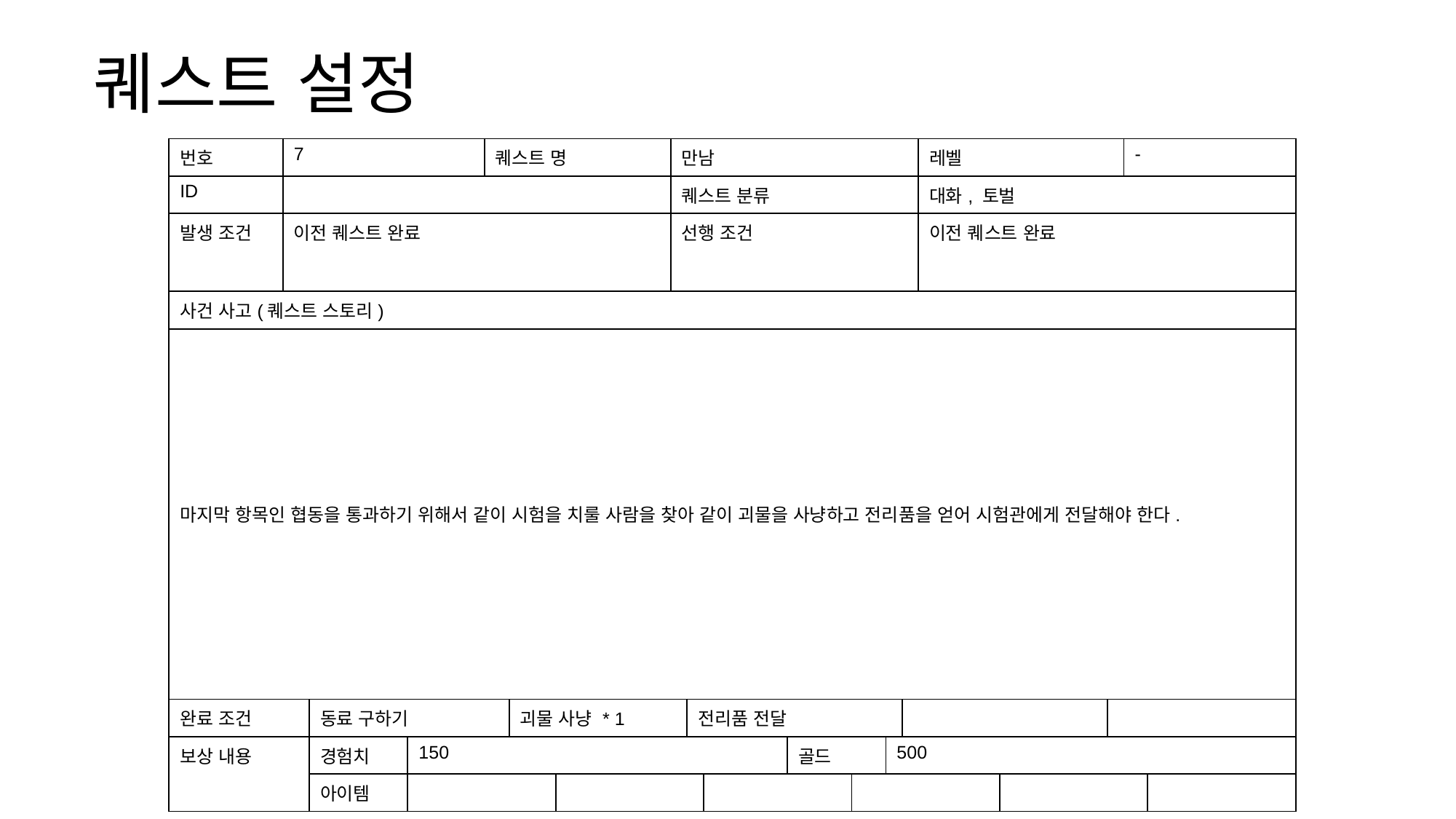

퀘스트 설정
| 번호 | 7 |  |  | 퀘스트 명 |  |  | 만남 |  |  |  |  |  |  | 레벨 |  |  | - |  |
| --- | --- | --- | --- | --- | --- | --- | --- | --- | --- | --- | --- | --- | --- | --- | --- | --- | --- | --- |
| ID |  |  |  |  |  |  | 퀘스트 분류 |  |  |  |  |  |  | 대화, 토벌 |  |  |  |  |
| 발생 조건 | 이전 퀘스트 완료 |  |  |  |  |  | 선행 조건 |  |  |  |  |  |  | 이전 퀘스트 완료 |  |  |  |  |
| 사건 사고(퀘스트 스토리) |  |  |  |  |  |  |  |  |  |  |  |  |  |  |  |  |  |  |
| 마지막 항목인 협동을 통과하기 위해서 같이 시험을 치룰 사람을 찾아 같이 괴물을 사냥하고 전리품을 얻어 시험관에게 전달해야 한다. |  |  |  |  |  |  |  |  |  |  |  |  |  |  |  |  |  |  |
| 완료 조건 |  | 동료 구하기 |  |  | 괴물 사냥 \* 1 |  |  | 전리품 전달 |  |  |  |  |  |  |  |  |  |  |
| 보상 내용 |  | 경험치 | 150 |  |  |  |  |  |  | 골드 |  | 500 |  |  |  |  |  |  |
|  |  | 아이템 |  |  |  |  |  |  |  |  |  |  |  |  |  |  |  |  |